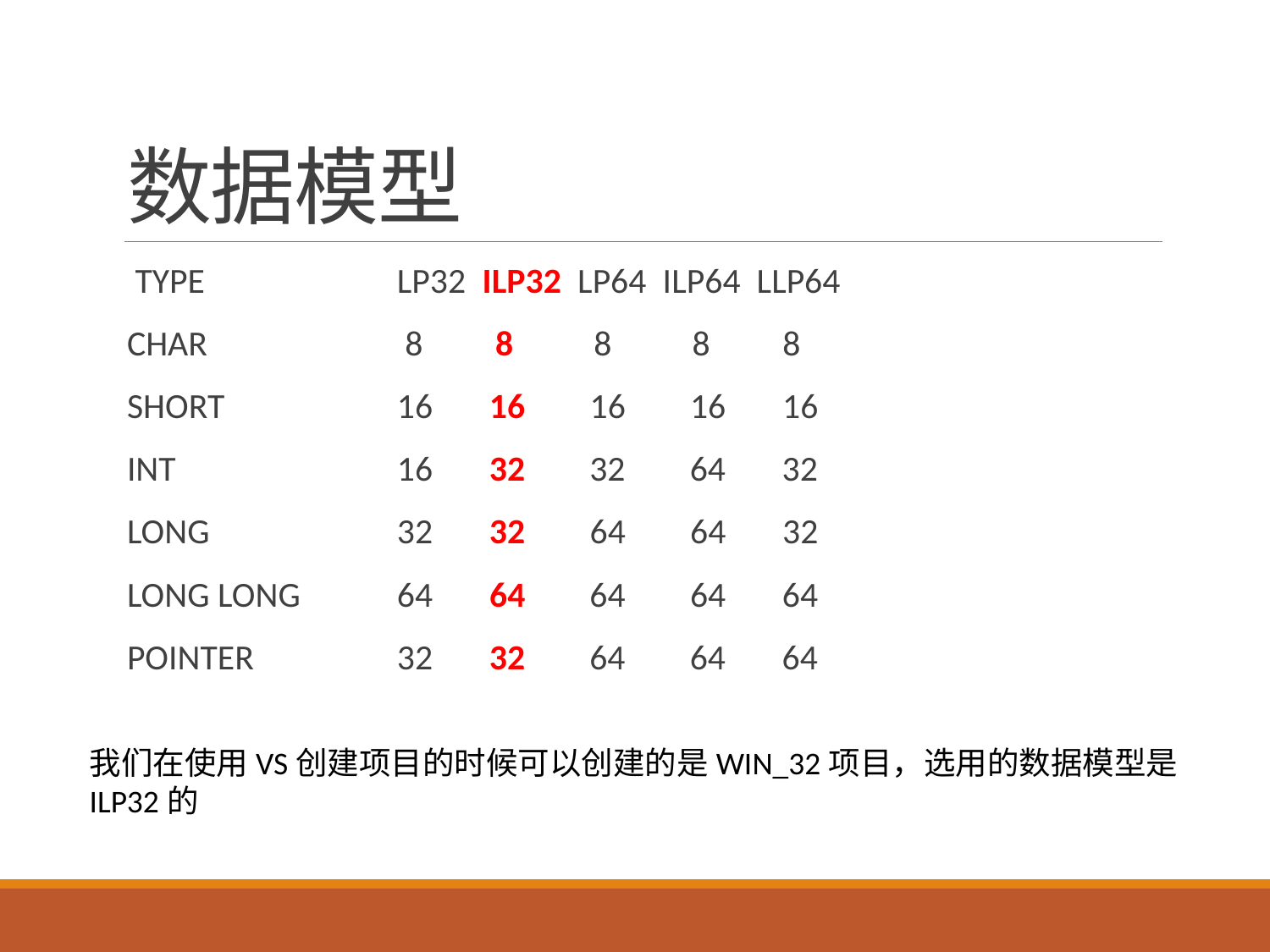

# 数据模型
 TYPE             	  LP32  ILP32  LP64  ILP64  LLP64
CHAR                	   8         8          8          8         8
SHORT           	  16       16        16        16       16
INT                 	  16       32        32        64       32
LONG             	  32       32        64        64       32
LONG LONG    	  64       64        64        64       64
POINTER          	  32       32        64        64       64
我们在使用VS创建项目的时候可以创建的是WIN_32项目，选用的数据模型是ILP32的